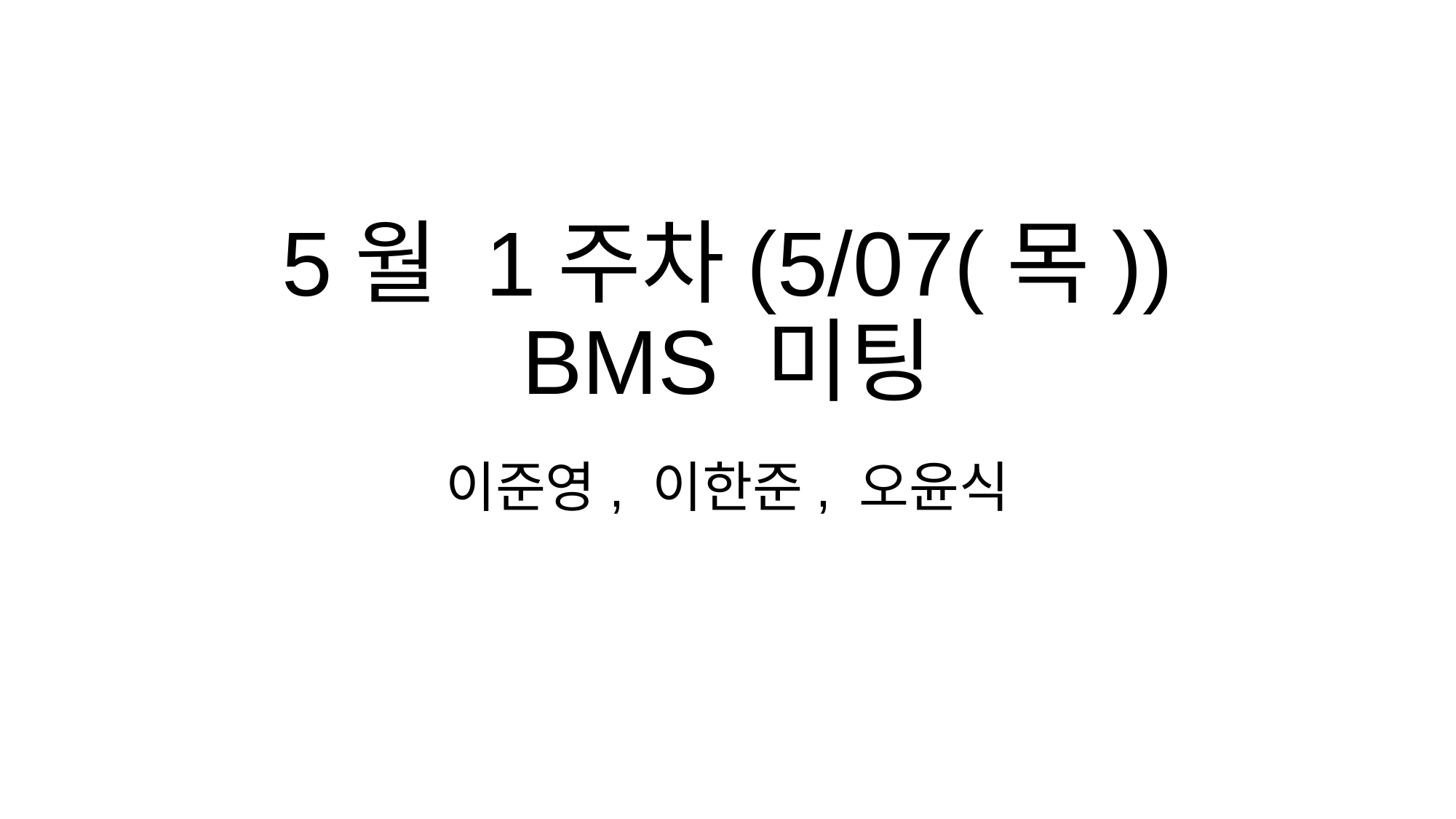

# 5월 1주차(5/07(목)) BMS 미팅
이준영, 이한준, 오윤식